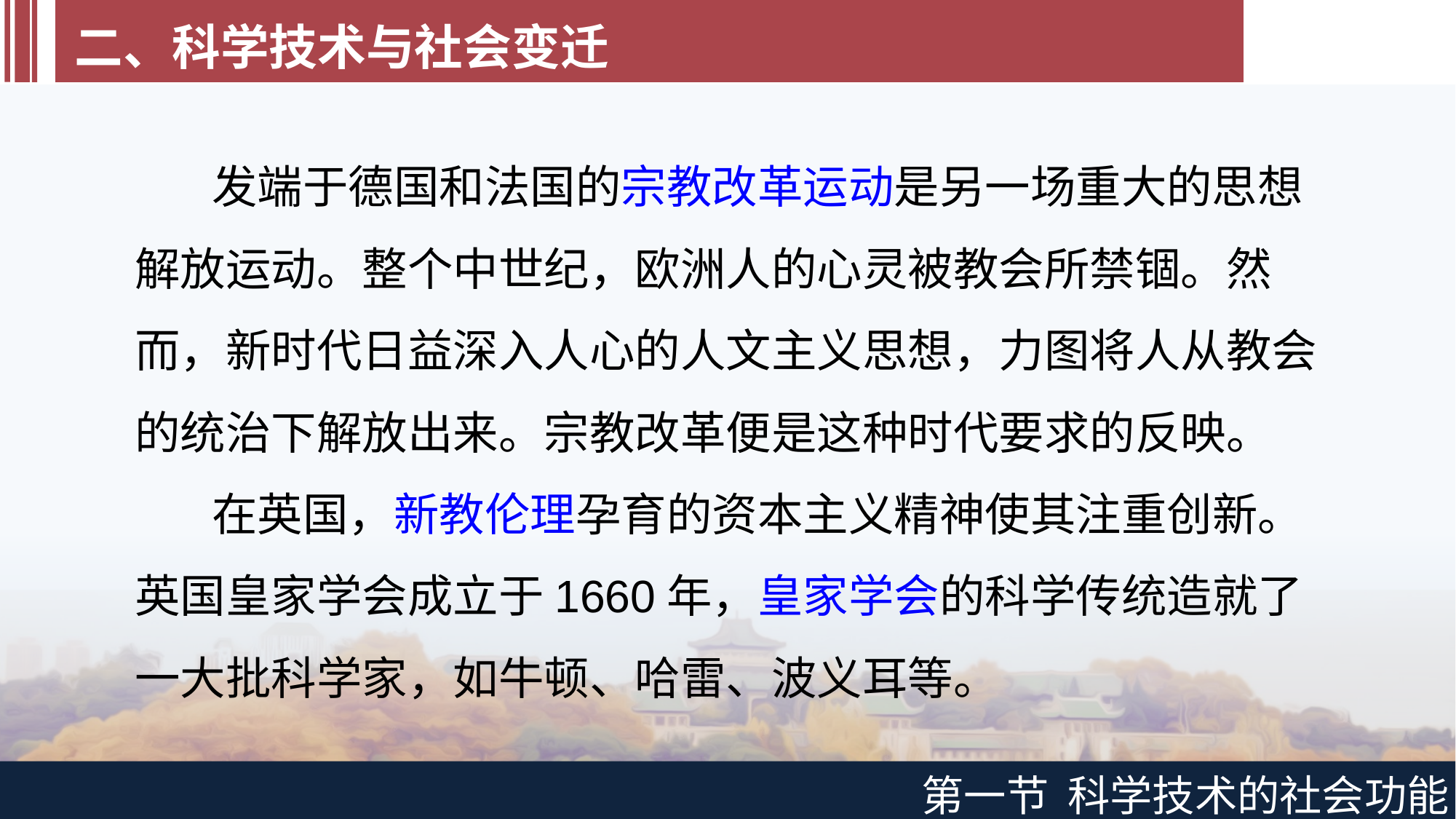

二、科学技术与社会变迁

发端于德国和法国的宗教改革运动是另一场重大的思想解放运动。整个中世纪，欧洲人的心灵被教会所禁锢。然而，新时代日益深入人心的人文主义思想，力图将人从教会的统治下解放出来。宗教改革便是这种时代要求的反映。
在英国，新教伦理孕育的资本主义精神使其注重创新。英国皇家学会成立于1660年，皇家学会的科学传统造就了一大批科学家，如牛顿、哈雷、波义耳等。
第一节  科学技术的社会功能